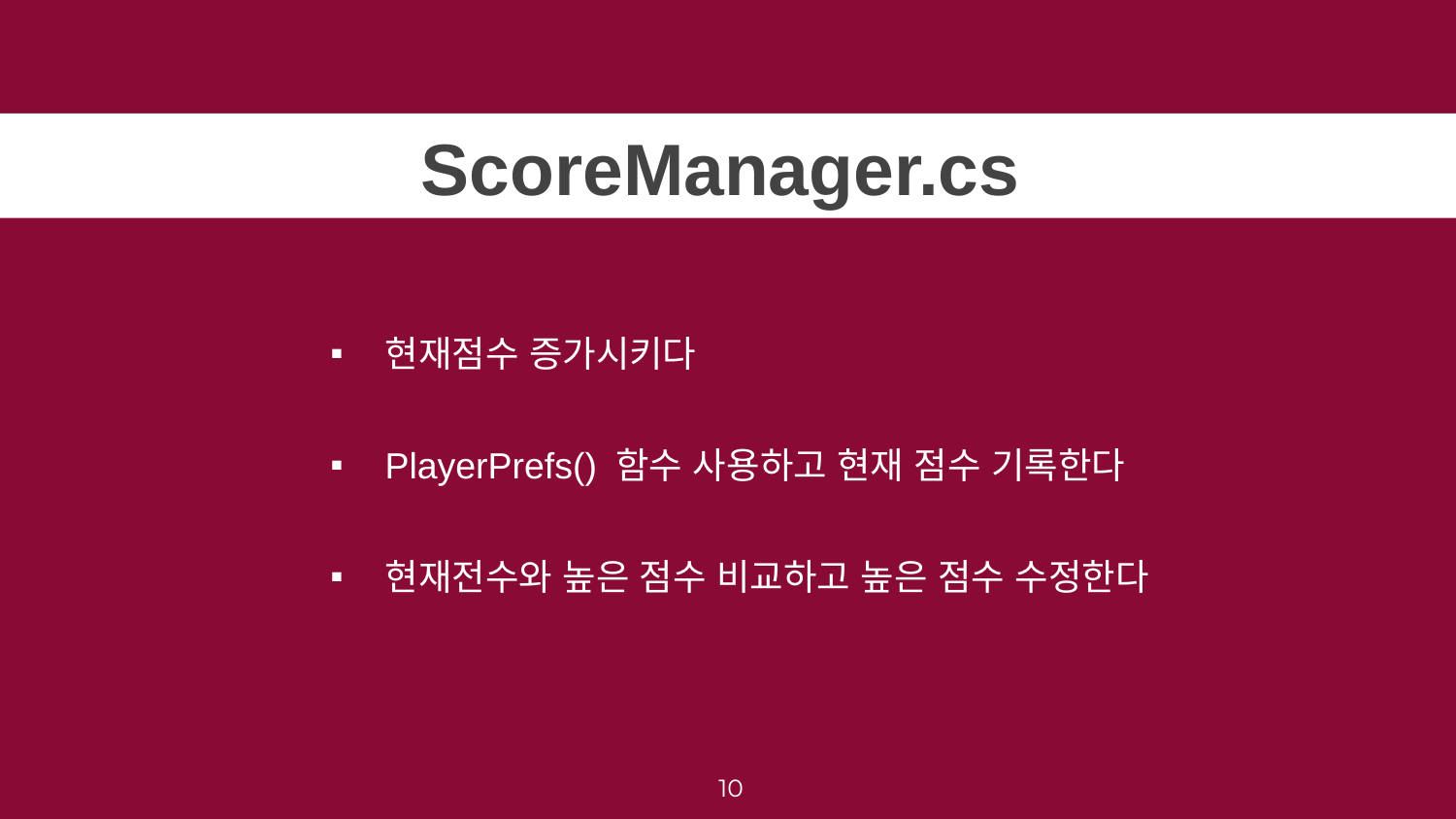

ScoreManager.cs

현재점수 증가시키다

PlayerPrefs() 함수 사용하고 현재 점수 기록한다

현재전수와 높은 점수 비교하고 높은 점수 수정한다

10